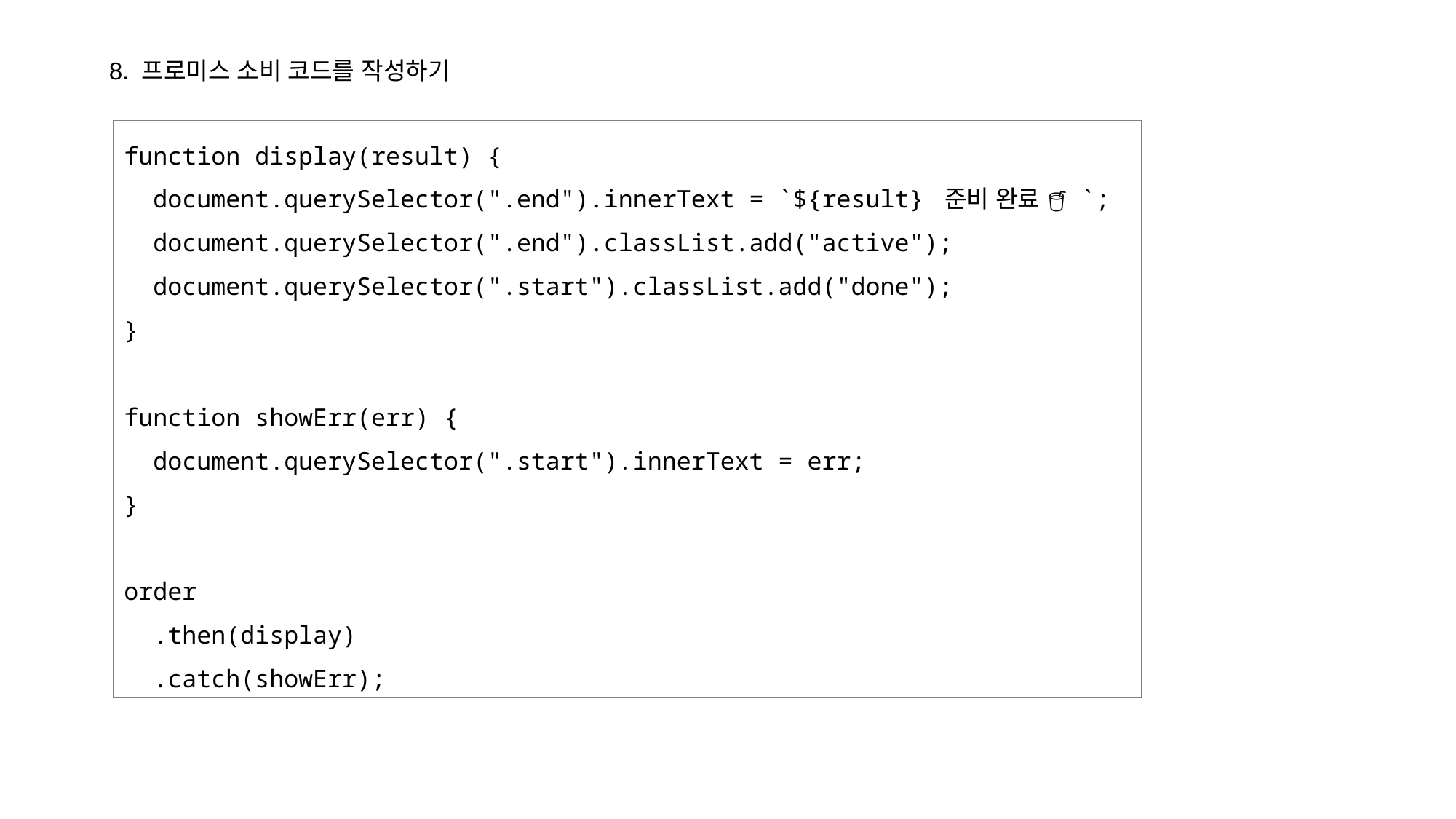

8. 프로미스 소비 코드를 작성하기
function display(result) {
  document.querySelector(".end").innerText = `${result} 준비 완료 🥤 `;
  document.querySelector(".end").classList.add("active");
  document.querySelector(".start").classList.add("done");
}

function showErr(err) {
  document.querySelector(".start").innerText = err;
}

order
  .then(display)
  .catch(showErr);